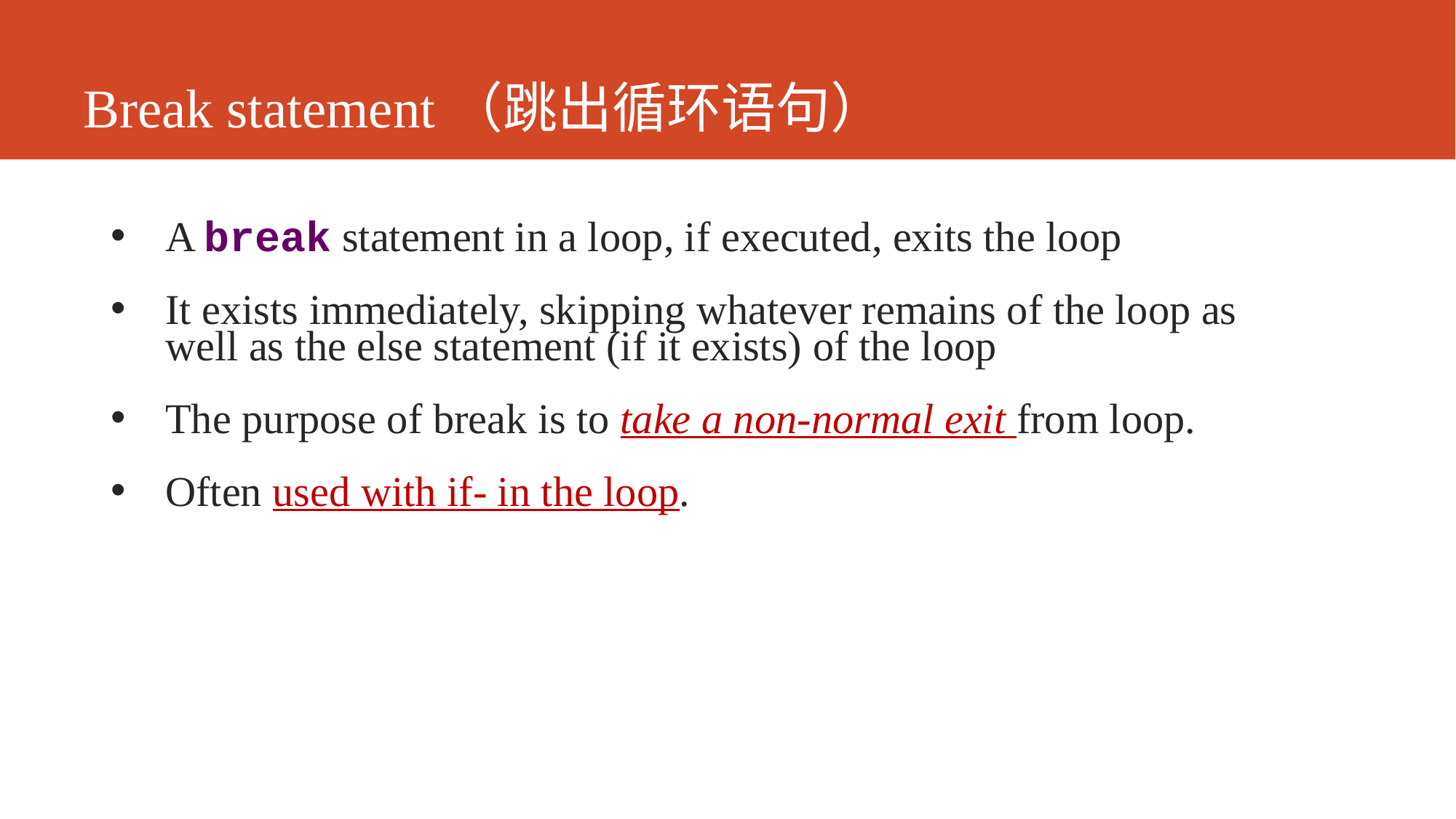

# Break statement（跳出循环语句）
A break statement in a loop, if executed, exits the loop
It exists immediately, skipping whatever remains of the loop as well as the else statement (if it exists) of the loop
The purpose of break is to take a non-normal exit from loop.
Often used with if- in the loop.